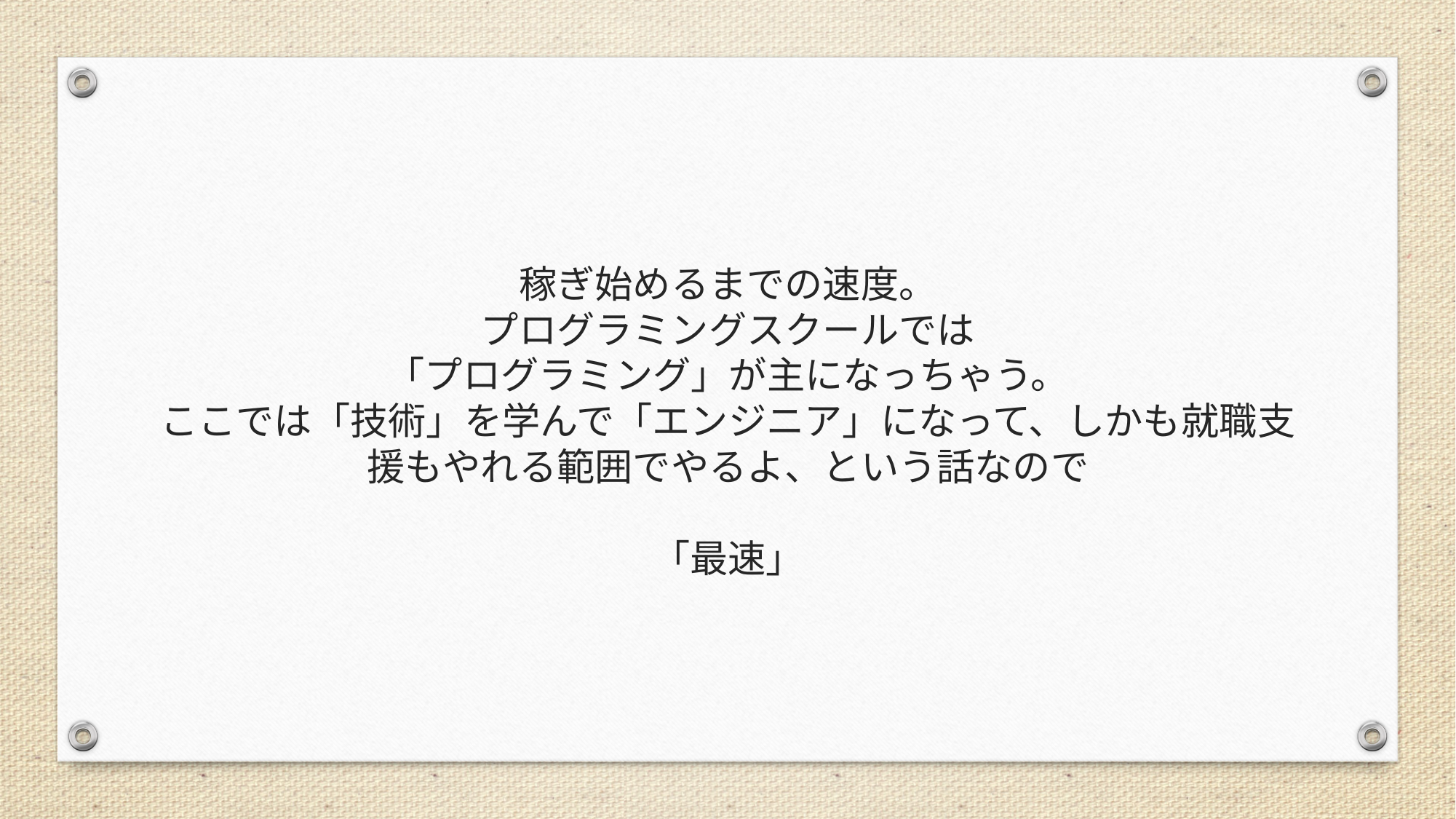

稼ぎ始めるまでの速度。
プログラミングスクールでは
「プログラミング」が主になっちゃう。
ここでは「技術」を学んで「エンジニア」になって、しかも就職支援もやれる範囲でやるよ、という話なので

「最速」